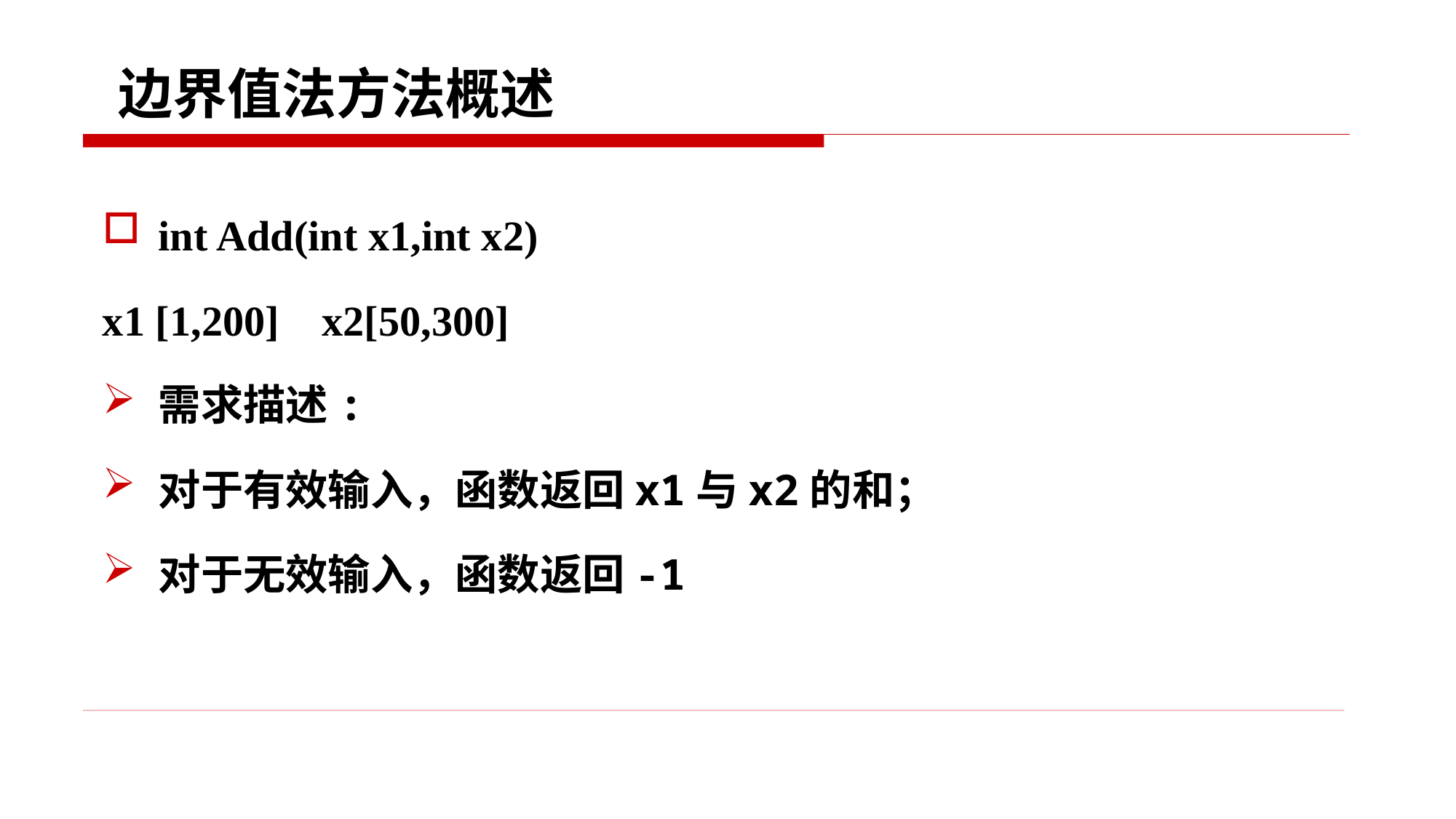

# 边界值法方法概述
int Add(int x1,int x2)
x1 [1,200]    x2[50,300]
需求描述:
对于有效输入，函数返回x1与x2的和；
对于无效输入，函数返回-1